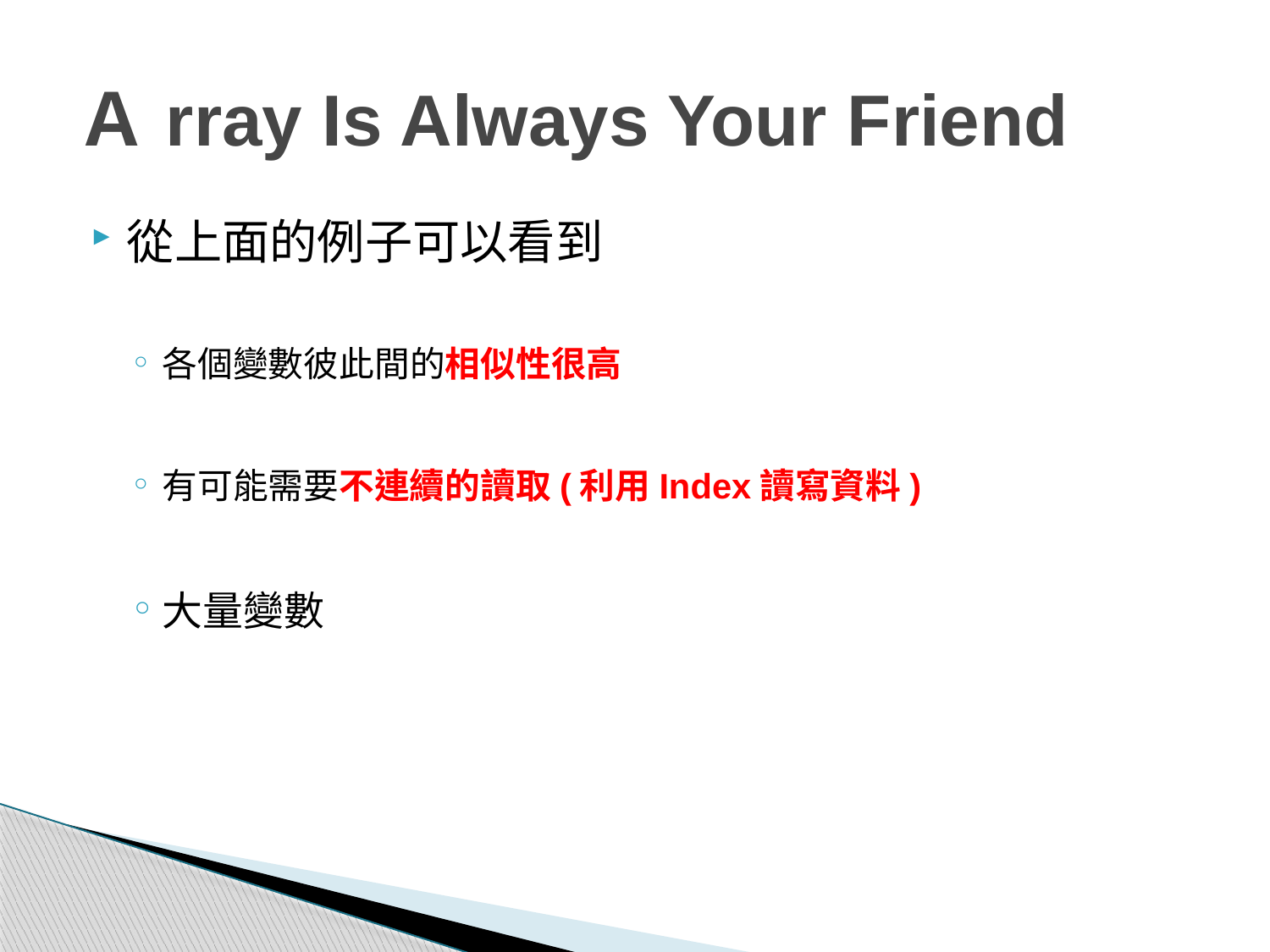

# Ａrray Is Always Your Friend
從上面的例子可以看到

各個變數彼此間的相似性很高

有可能需要不連續的讀取(利用Index讀寫資料)

大量變數